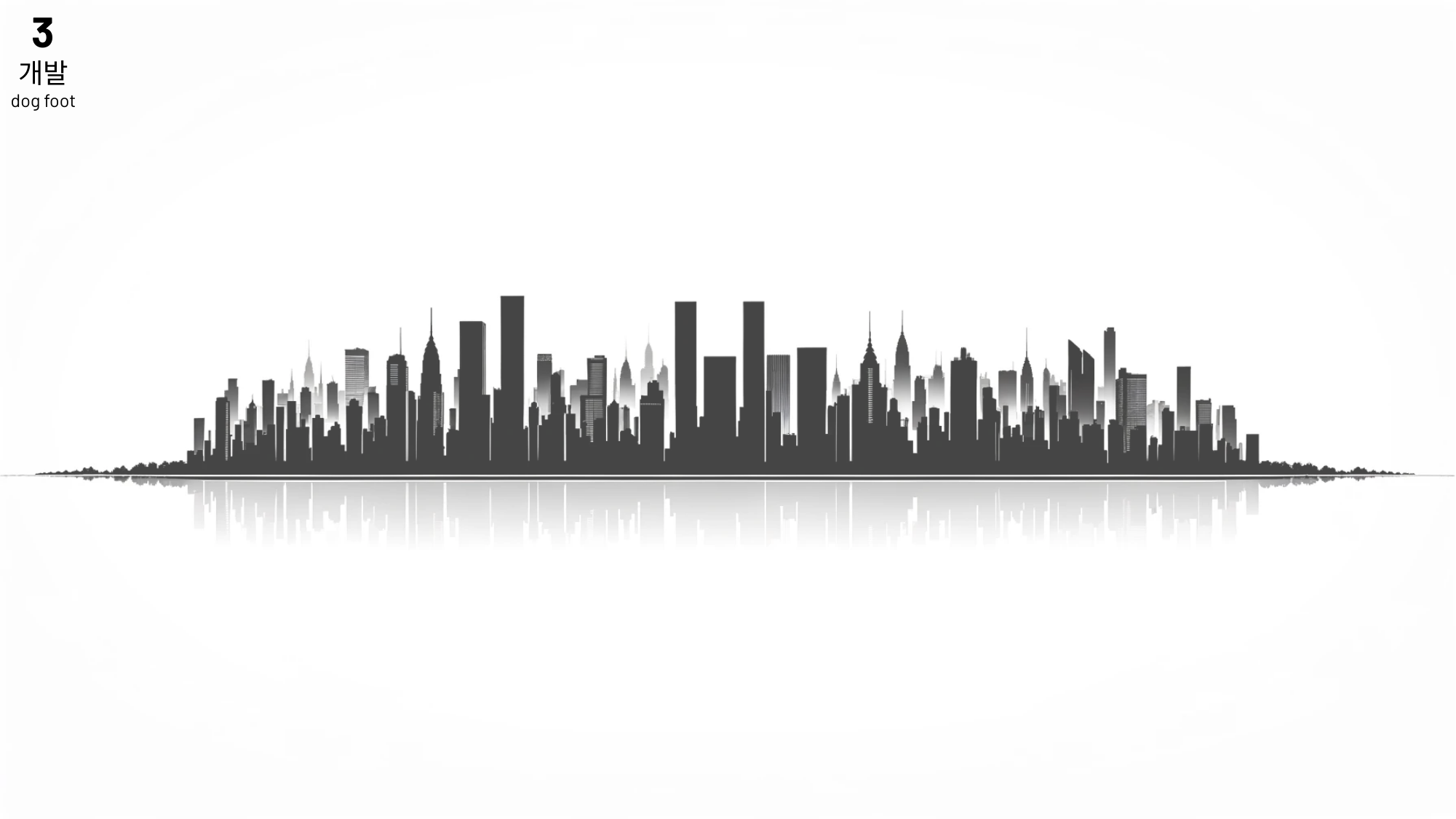

3
개발
dog foot
2
디자인
app design